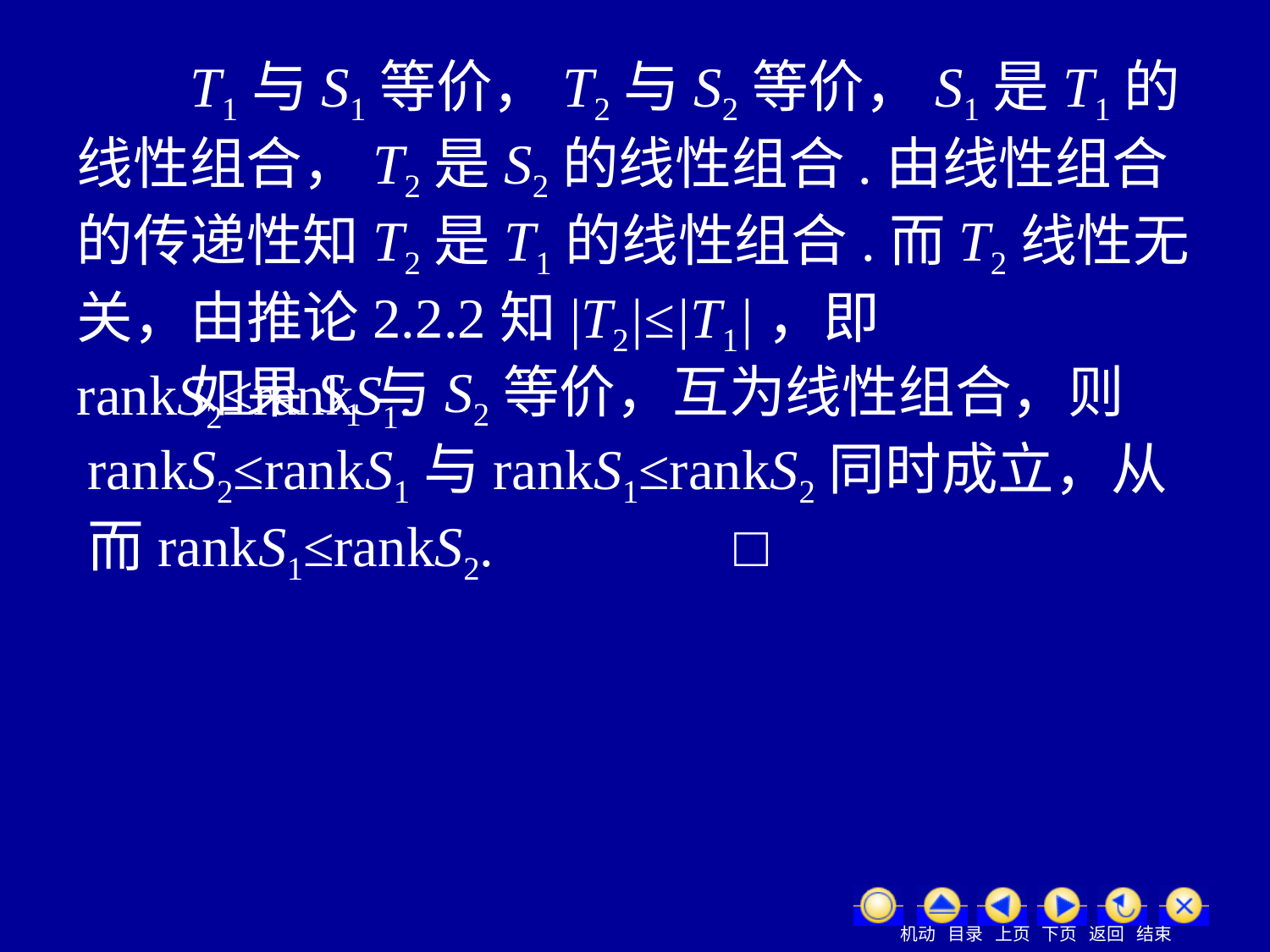

T1与S1等价，T2与S2等价，S1是T1的线性组合，T2是S2的线性组合.由线性组合的传递性知T2是T1的线性组合.而T2线性无关，由推论2.2.2知|T2|≤|T1|，即rankS2≤rankS1.
       如果S1与S2等价，互为线性组合，则rankS2≤rankS1与rankS1≤rankS2同时成立，从而rankS1≤rankS2.                 □